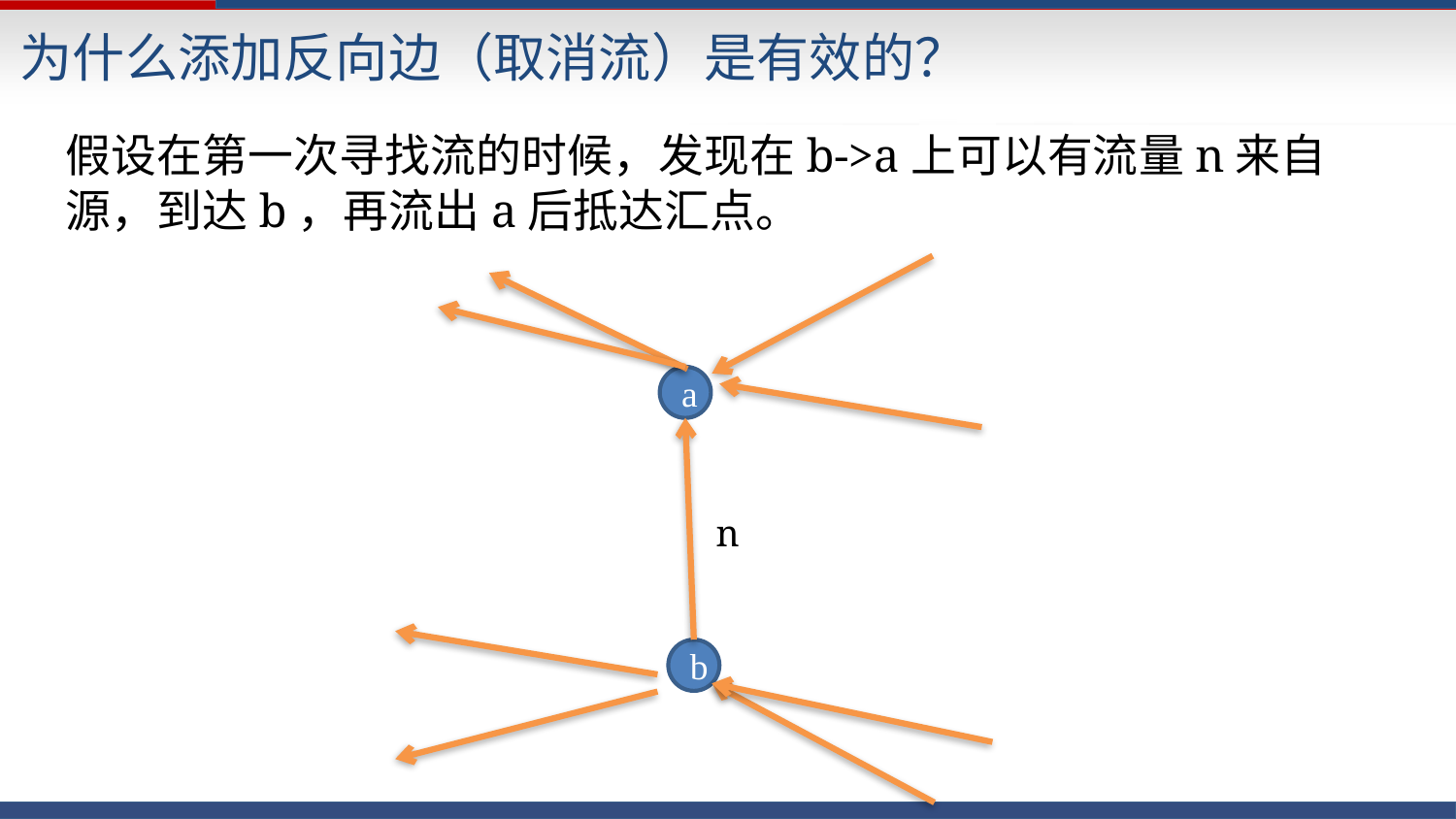

为什么添加反向边（取消流）是有效的？
假设在第一次寻找流的时候，发现在b->a上可以有流量n来自源，到达b，再流出a后抵达汇点。
a
n
b